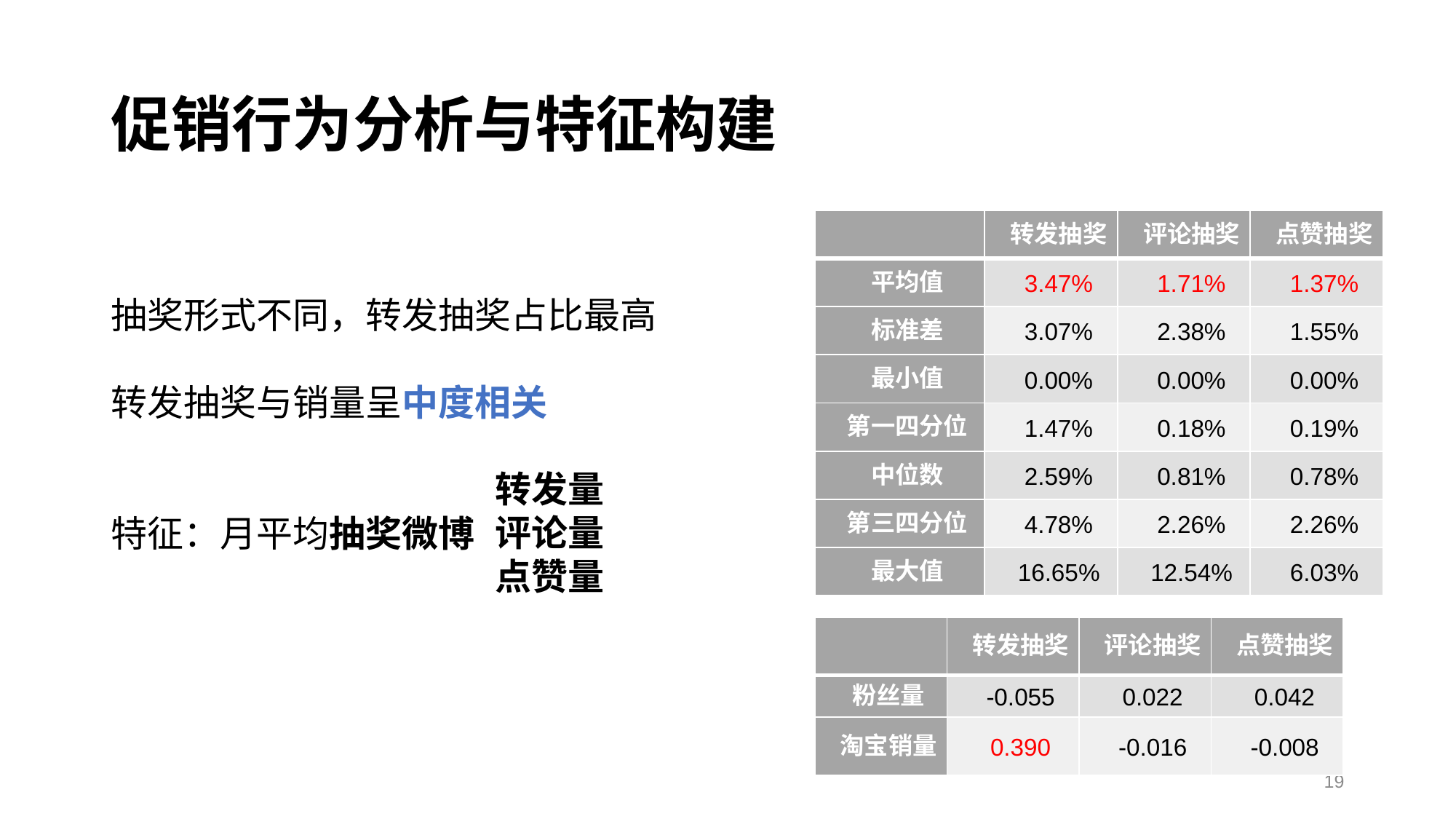

# 促销行为分析与特征构建
|  | 转发抽奖 | 评论抽奖 | 点赞抽奖 |
| --- | --- | --- | --- |
| 平均值 | 3.47% | 1.71% | 1.37% |
| 标准差 | 3.07% | 2.38% | 1.55% |
| 最小值 | 0.00% | 0.00% | 0.00% |
| 第一四分位 | 1.47% | 0.18% | 0.19% |
| 中位数 | 2.59% | 0.81% | 0.78% |
| 第三四分位 | 4.78% | 2.26% | 2.26% |
| 最大值 | 16.65% | 12.54% | 6.03% |
抽奖形式不同，转发抽奖占比最高

转发抽奖与销量呈中度相关

特征：月平均抽奖微博

转发量
评论量
点赞量

|  | 转发抽奖 | 评论抽奖 | 点赞抽奖 |
| --- | --- | --- | --- |
| 粉丝量 | -0.055 | 0.022 | 0.042 |
| 淘宝销量 | 0.390 | -0.016 | -0.008 |
19